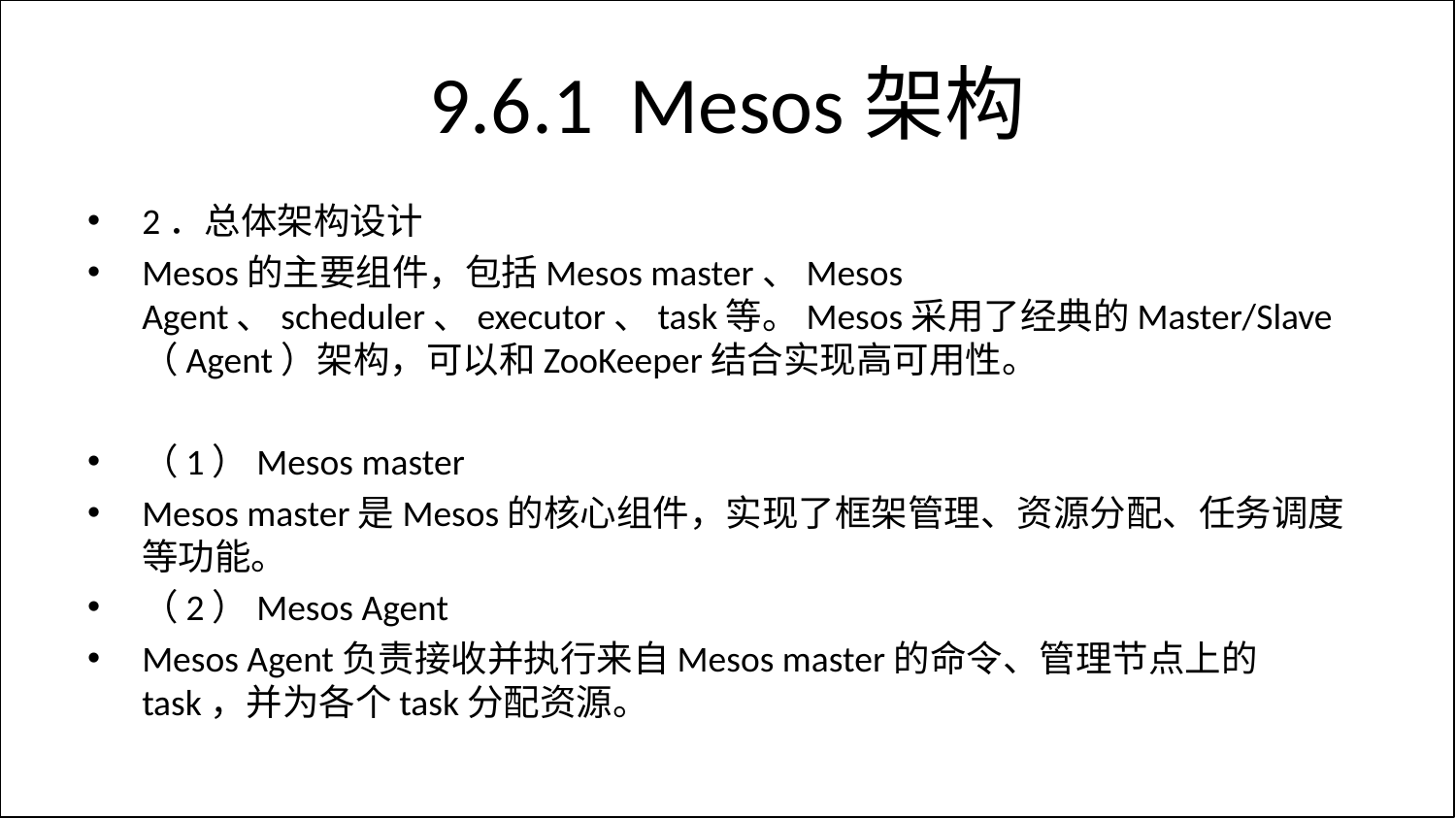

# 9.6.1  Mesos架构
2．总体架构设计
Mesos的主要组件，包括Mesos master、Mesos Agent、scheduler、executor、task等。Mesos采用了经典的Master/Slave（Agent）架构，可以和ZooKeeper结合实现高可用性。

（1）Mesos master
Mesos master是Mesos的核心组件，实现了框架管理、资源分配、任务调度等功能。
（2）Mesos Agent
Mesos Agent负责接收并执行来自Mesos master的命令、管理节点上的task，并为各个task分配资源。